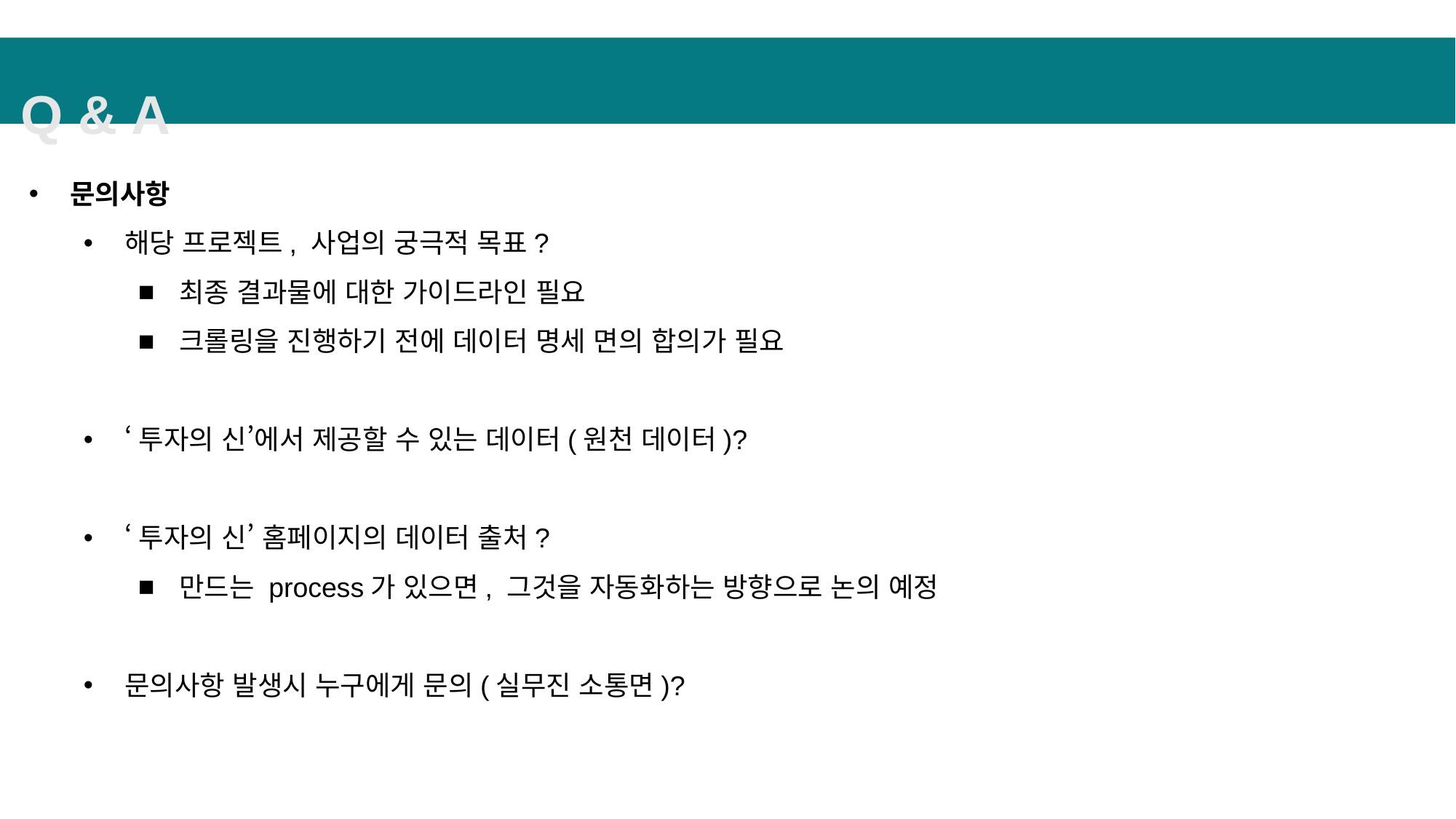

Q & A
문의사항
해당 프로젝트, 사업의 궁극적 목표?
최종 결과물에 대한 가이드라인 필요
크롤링을 진행하기 전에 데이터 명세 면의 합의가 필요

‘투자의 신’에서 제공할 수 있는 데이터(원천 데이터)?

‘투자의 신’ 홈페이지의 데이터 출처?
만드는 process가 있으면, 그것을 자동화하는 방향으로 논의 예정

문의사항 발생시 누구에게 문의(실무진 소통면)?